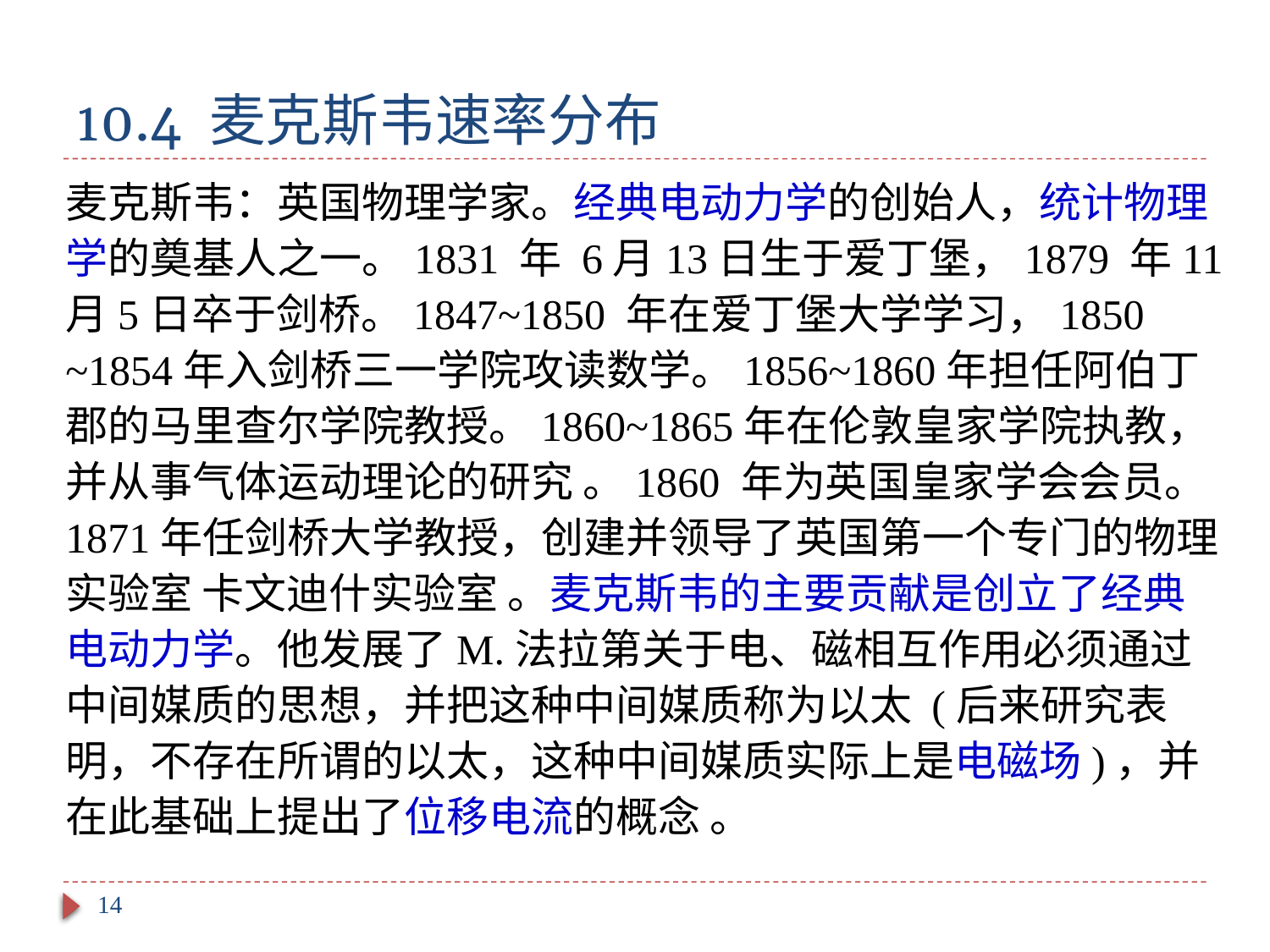

# 10.4 麦克斯韦速率分布
麦克斯韦：英国物理学家。经典电动力学的创始人，统计物理学的奠基人之一。1831 年 6月13日生于爱丁堡，1879 年11月5日卒于剑桥。1847~1850 年在爱丁堡大学学习，1850 ~1854年入剑桥三一学院攻读数学。1856~1860年担任阿伯丁郡的马里查尔学院教授。1860~1865年在伦敦皇家学院执教，并从事气体运动理论的研究 。1860 年为英国皇家学会会员。1871年任剑桥大学教授，创建并领导了英国第一个专门的物理实验室 卡文迪什实验室 。麦克斯韦的主要贡献是创立了经典电动力学。他发展了M.法拉第关于电、磁相互作用必须通过中间媒质的思想，并把这种中间媒质称为以太 (后来研究表明，不存在所谓的以太，这种中间媒质实际上是电磁场)，并在此基础上提出了位移电流的概念 。
14